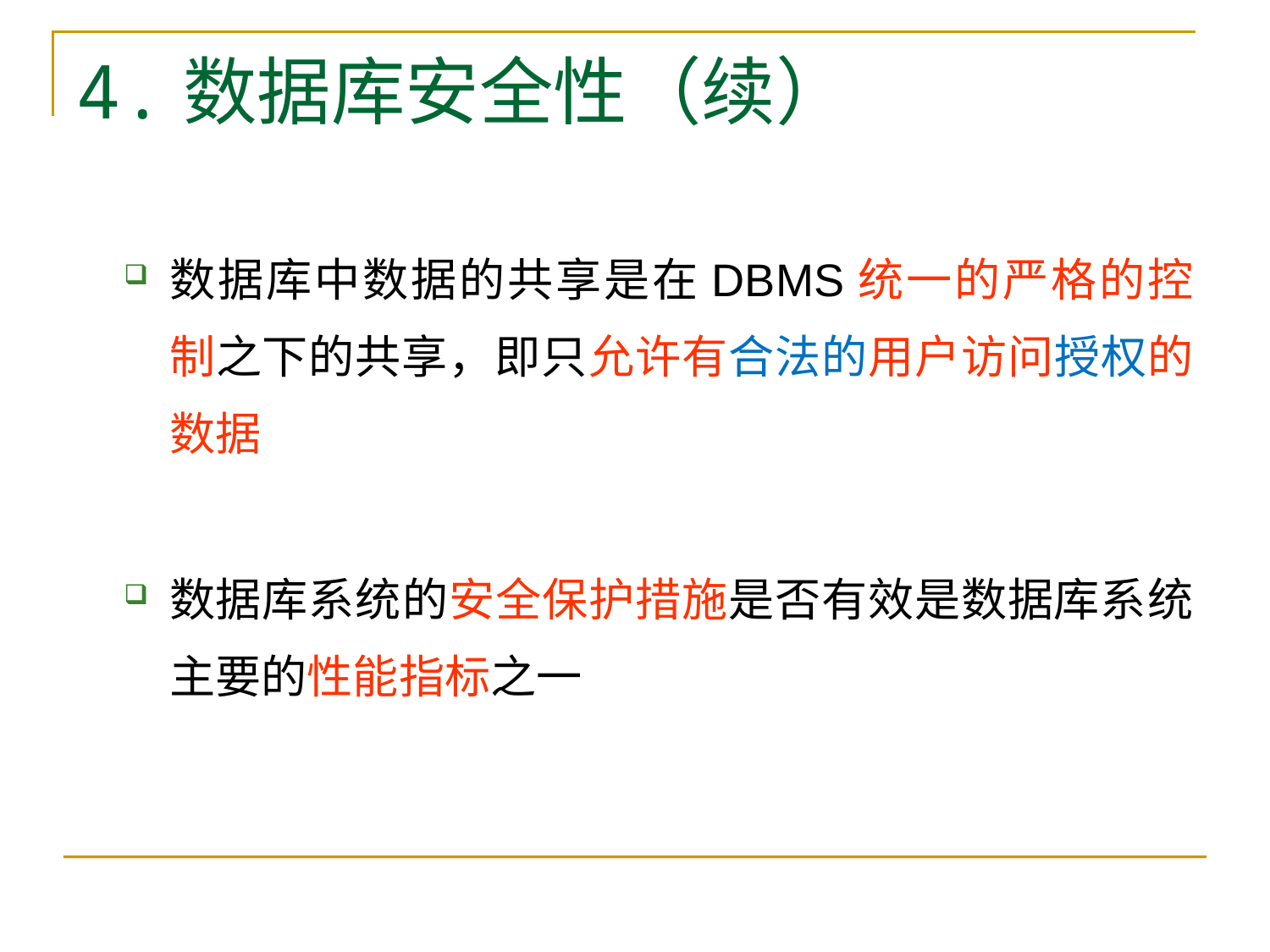

# 4.数据库安全性（续）
数据库中数据的共享是在DBMS统一的严格的控制之下的共享，即只允许有合法的用户访问授权的数据

数据库系统的安全保护措施是否有效是数据库系统主要的性能指标之一